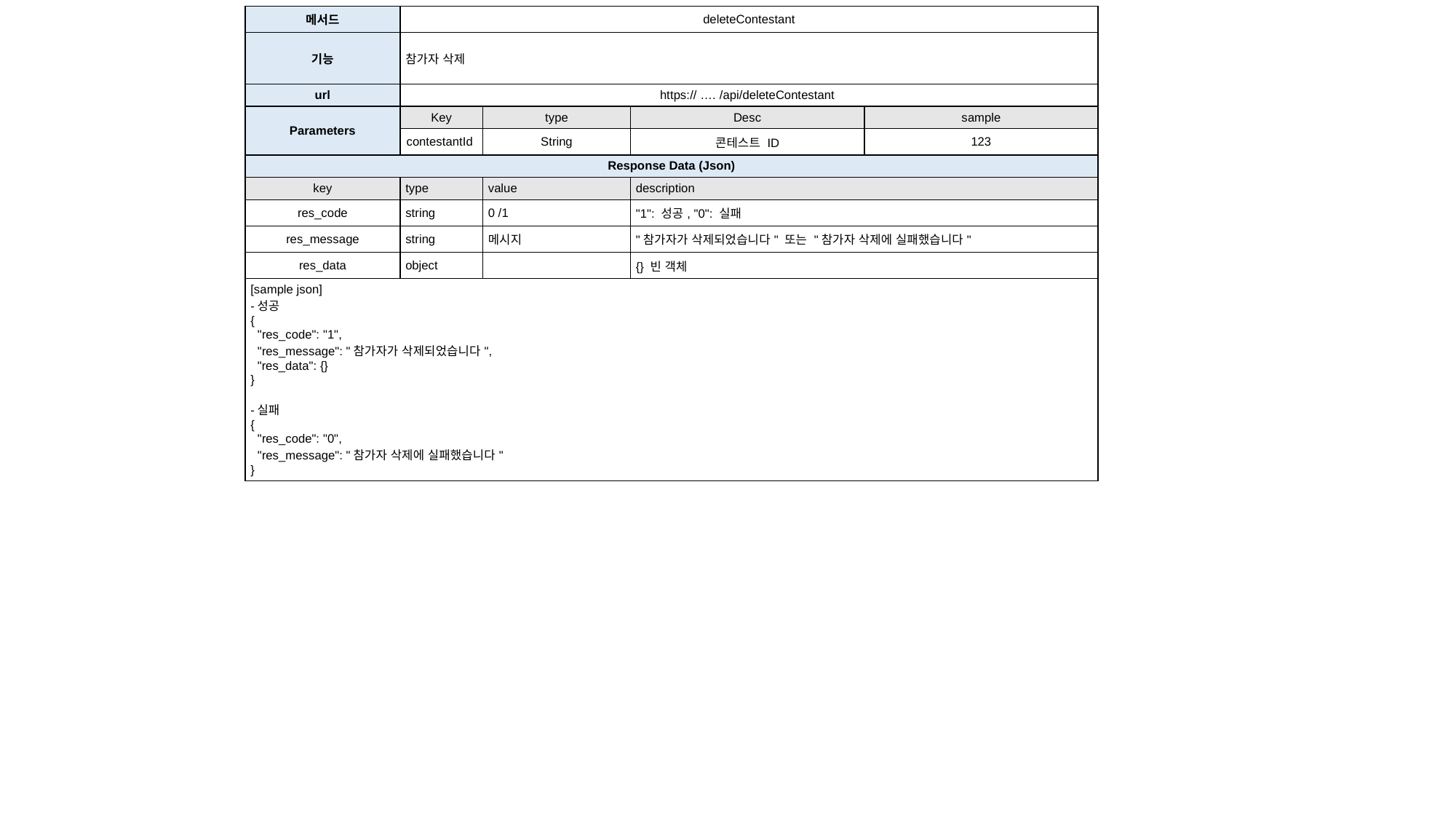

| 메서드 | deleteContestant |  |  |  |
| --- | --- | --- | --- | --- |
| 기능 | 참가자 삭제 |  |  |  |
| url | https:// …. /api/deleteContestant |  |  |  |
| Parameters | Key | type | Desc | sample |
|  | contestantId | String | 콘테스트 ID | 123 |
| Response Data (Json) |  |  |  |  |
| key | type | value | description |  |
| res\_code | string | 0 /1 | "1": 성공, "0": 실패 |  |
| res\_message | string | 메시지 | "참가자가 삭제되었습니다" 또는 "참가자 삭제에 실패했습니다" |  |
| res\_data | object |  | {} 빈 객체 |  |
| [sample json] -성공 { "res\_code": "1", "res\_message": "참가자가 삭제되었습니다", "res\_data": {} } -실패 { "res\_code": "0", "res\_message": "참가자 삭제에 실패했습니다" } |  |  |  |  |